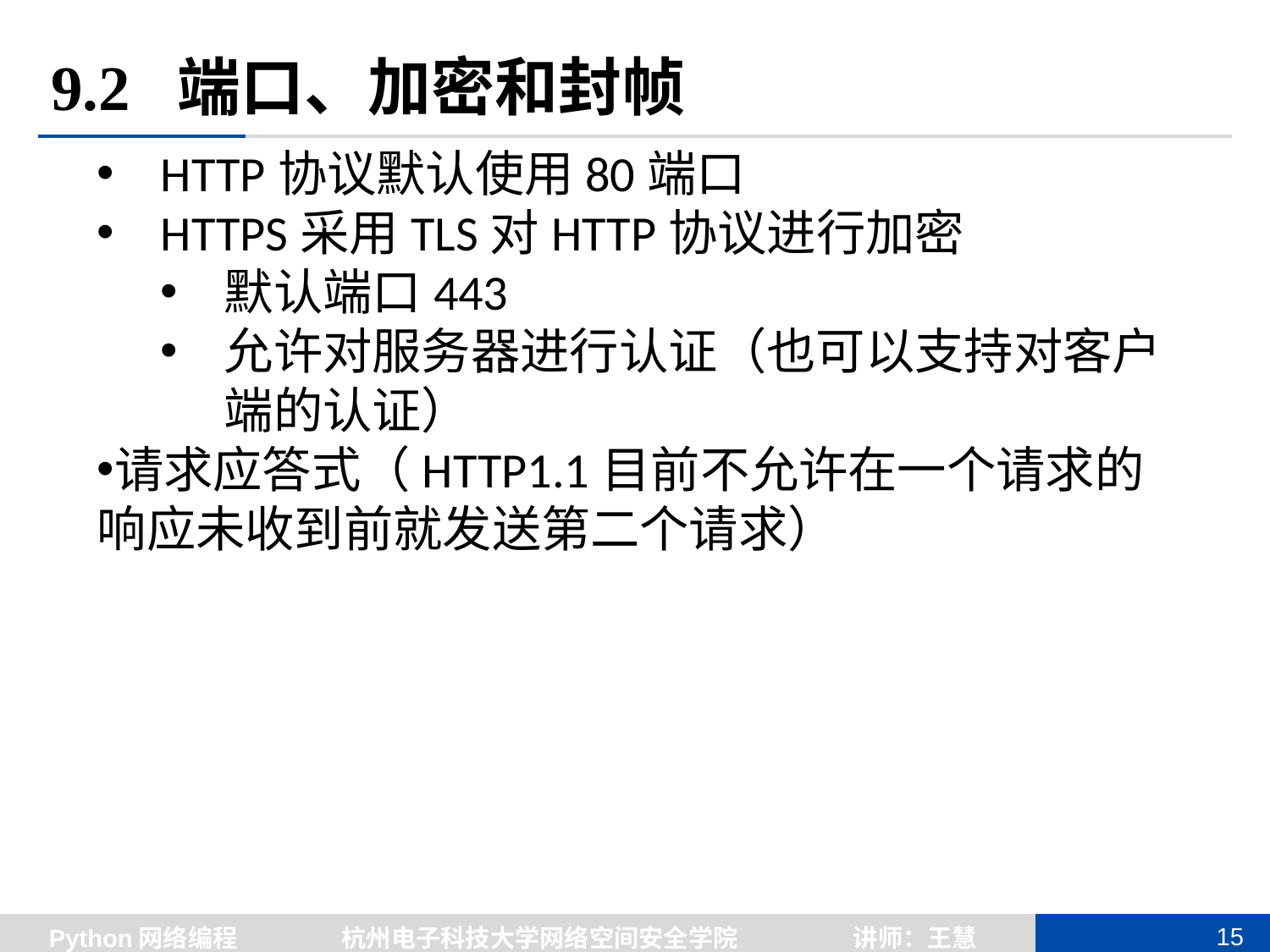

# 9.2  端口、加密和封帧
HTTP协议默认使用80端口
HTTPS采用TLS对HTTP协议进行加密
默认端口443
允许对服务器进行认证（也可以支持对客户端的认证）
请求应答式（HTTP1.1目前不允许在一个请求的响应未收到前就发送第二个请求）